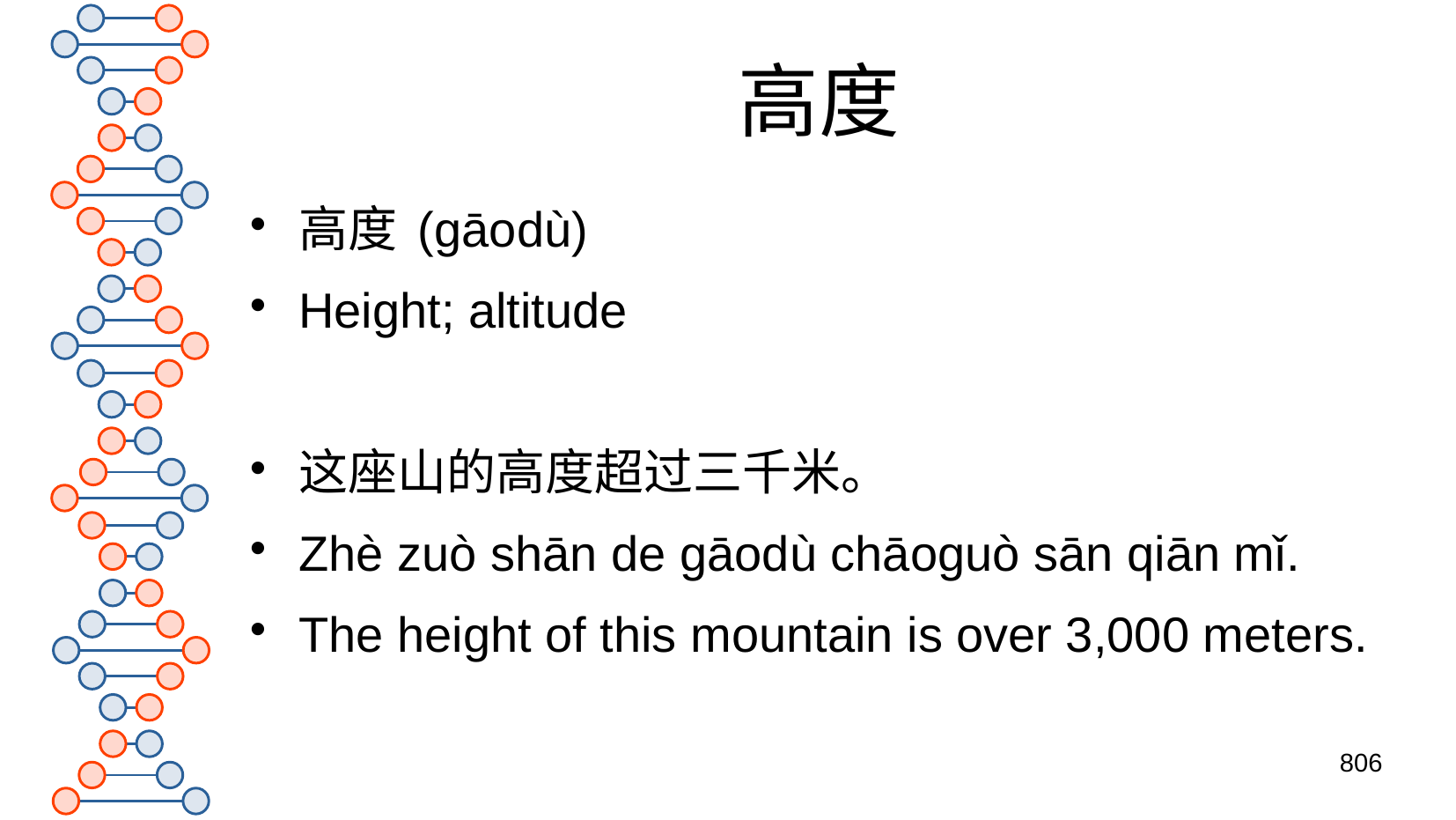

# 高度
高度 (gāodù)
Height; altitude

这座山的高度超过三千米。
Zhè zuò shān de gāodù chāoguò sān qiān mǐ.
The height of this mountain is over 3,000 meters.

806